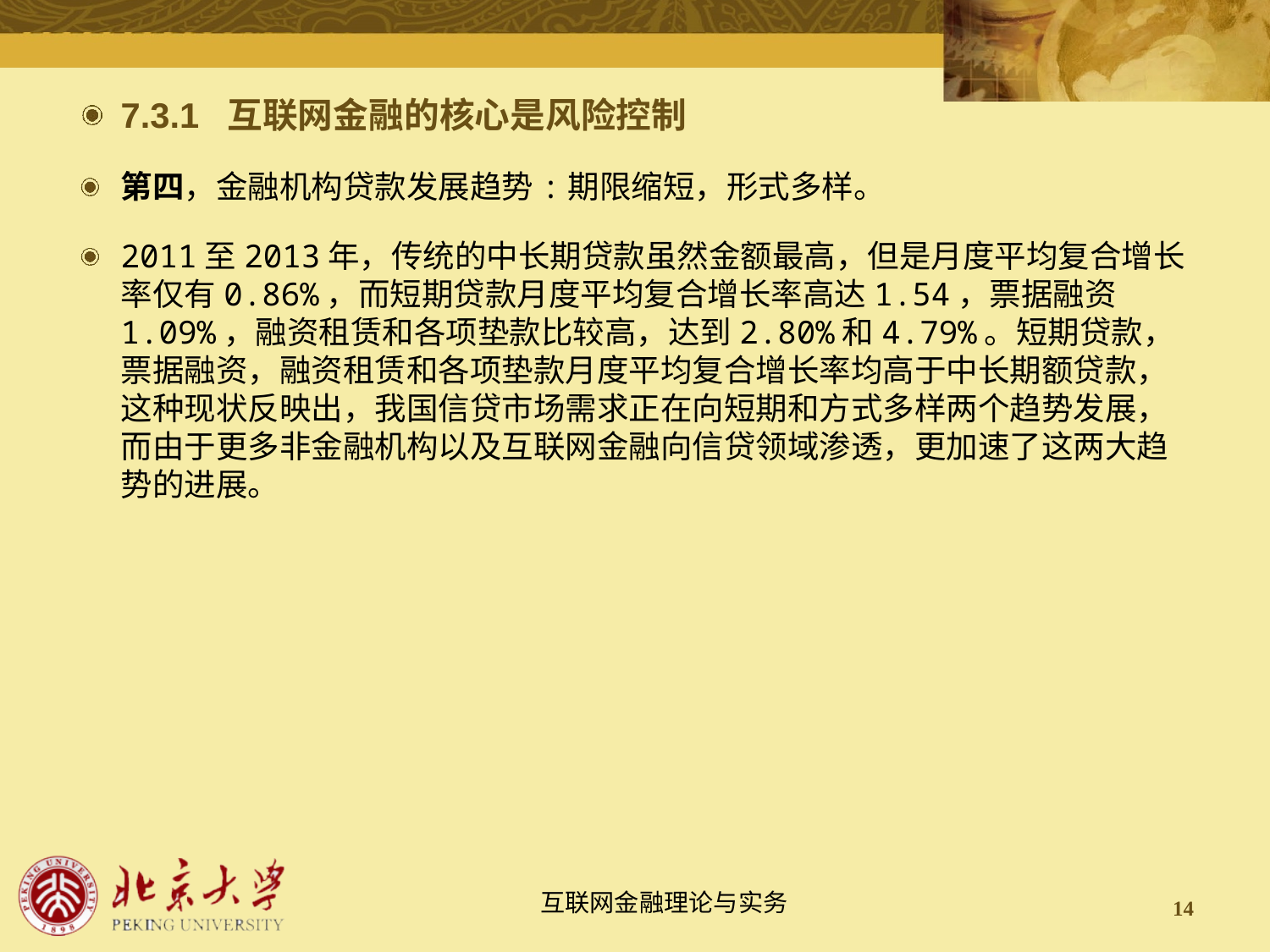

7.3.1  互联网金融的核心是风险控制
第四，金融机构贷款发展趋势:期限缩短，形式多样。
2011至2013年，传统的中长期贷款虽然金额最高，但是月度平均复合增长率仅有0.86%，而短期贷款月度平均复合增长率高达1.54，票据融资1.09%，融资租赁和各项垫款比较高，达到2.80%和4.79%。短期贷款，票据融资，融资租赁和各项垫款月度平均复合增长率均高于中长期额贷款，这种现状反映出，我国信贷市场需求正在向短期和方式多样两个趋势发展，而由于更多非金融机构以及互联网金融向信贷领域渗透，更加速了这两大趋势的进展。

14